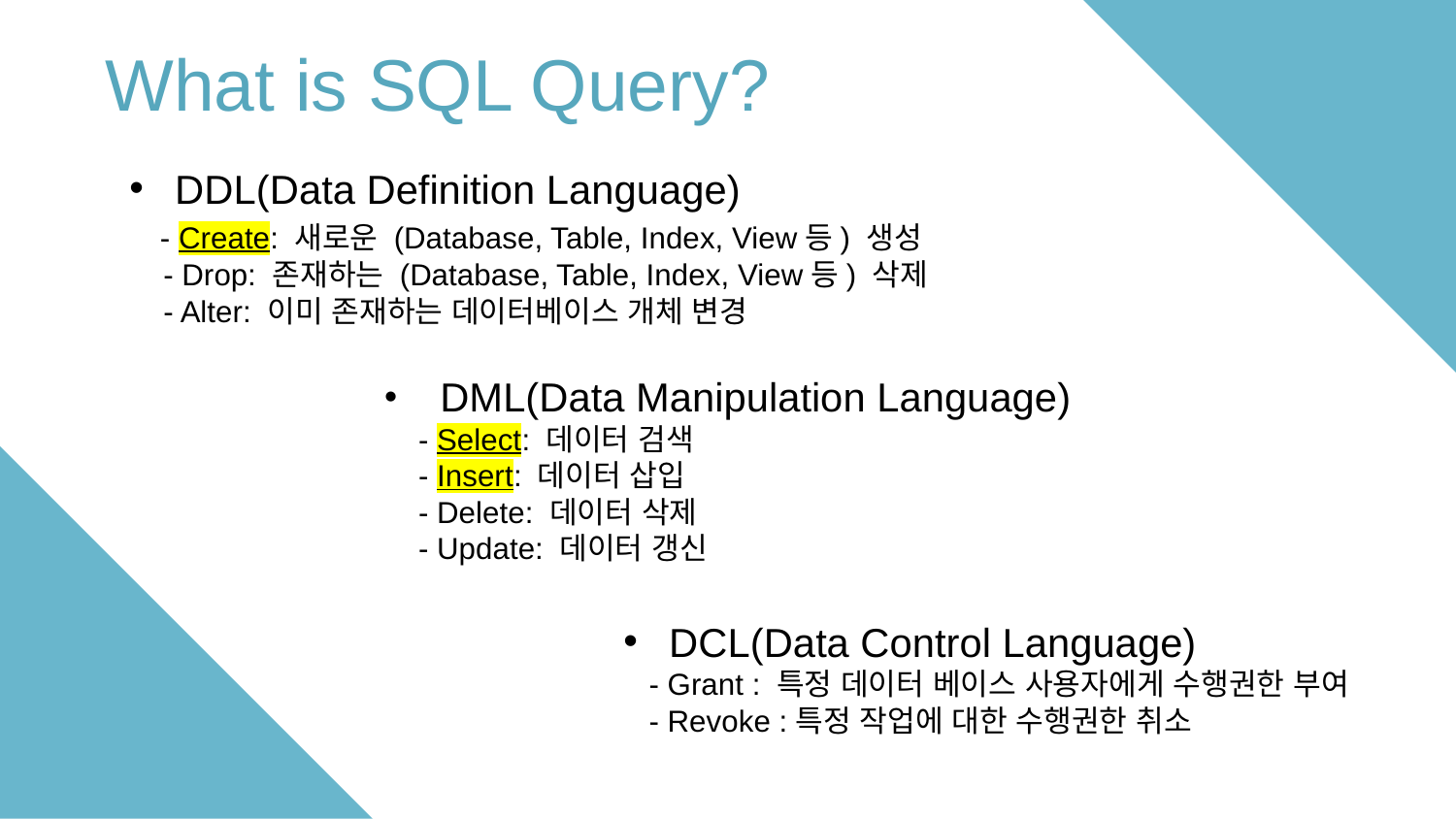

What is SQL Query?
DDL(Data Definition Language)
   - Create: 새로운 (Database, Table, Index, View등) 생성
    - Drop: 존재하는 (Database, Table, Index, View등) 삭제
    - Alter: 이미 존재하는 데이터베이스 개체 변경

 DML(Data Manipulation Language)
    - Select: 데이터 검색
    - Insert: 데이터 삽입
    - Delete: 데이터 삭제
    - Update: 데이터 갱신
DCL(Data Control Language)
   - Grant : 특정 데이터 베이스 사용자에게 수행권한 부여
   - Revoke :특정 작업에 대한 수행권한 취소